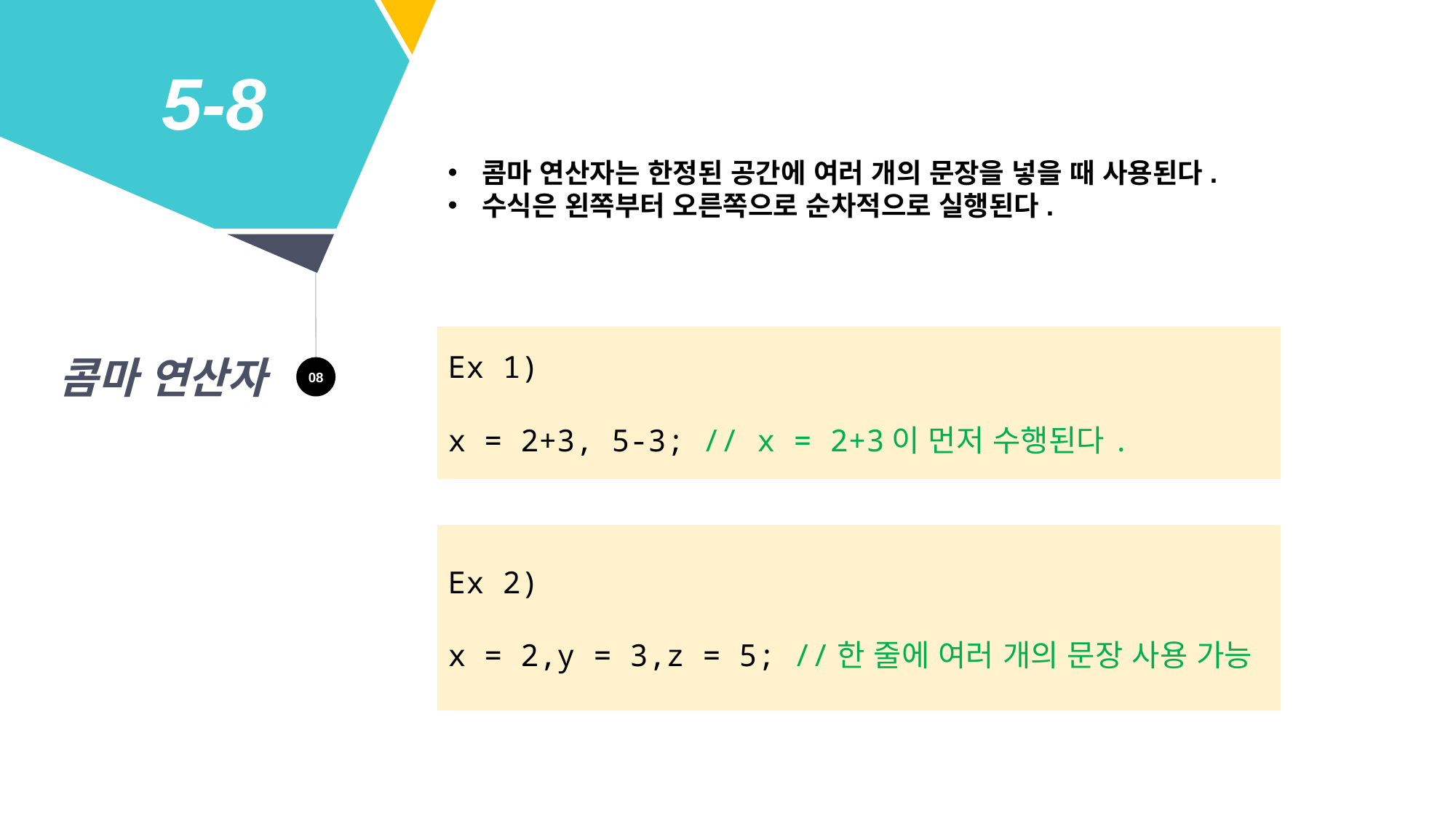

5-8
콤마 연산자는 한정된 공간에 여러 개의 문장을 넣을 때 사용된다.
수식은 왼쪽부터 오른쪽으로 순차적으로 실행된다.
Ex 1)

x = 2+3, 5-3; // x = 2+3이 먼저 수행된다.
콤마 연산자
08
Ex 2)

x = 2,y = 3,z = 5; //한 줄에 여러 개의 문장 사용 가능